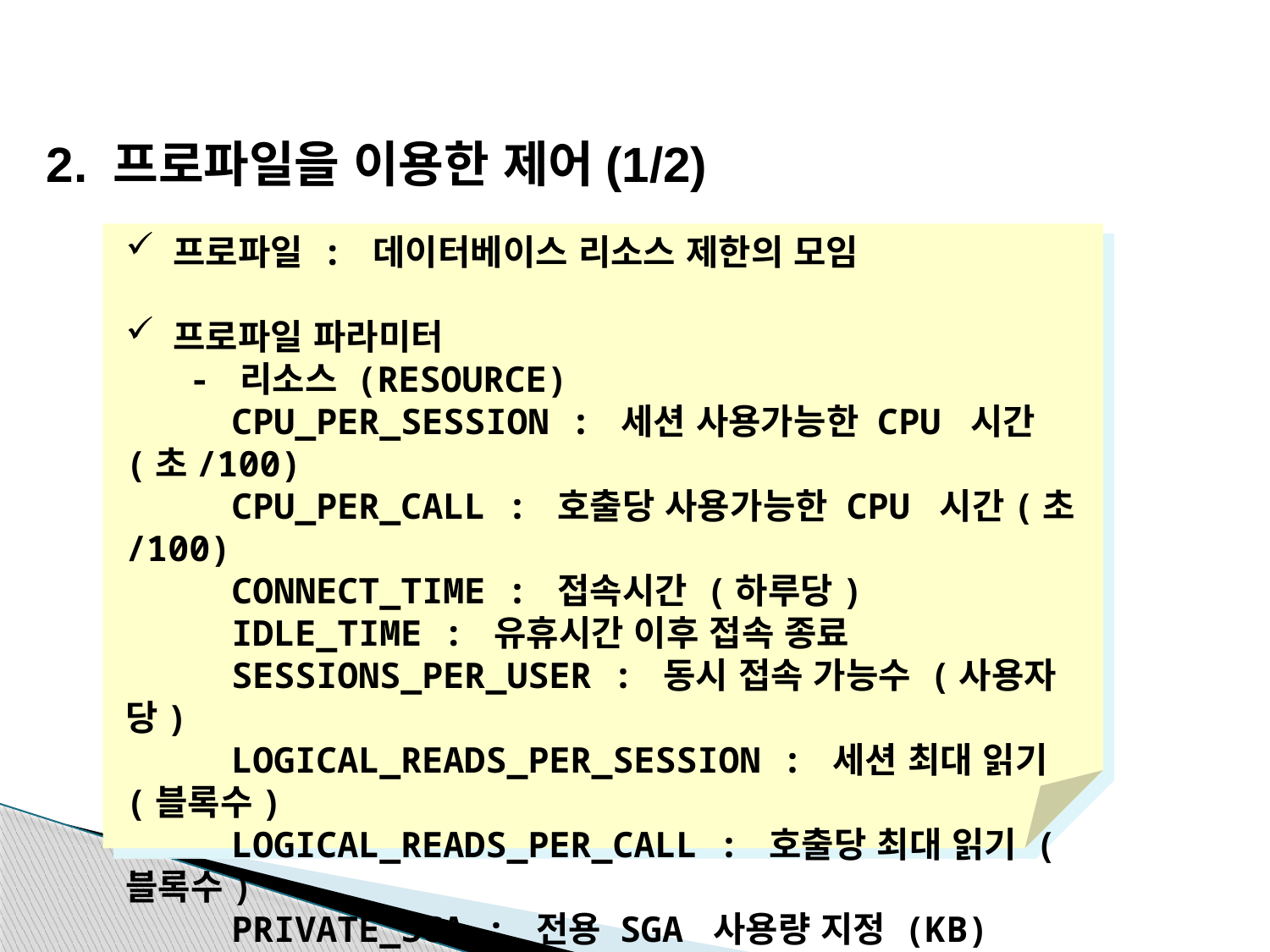

2. 프로파일을 이용한 제어(1/2)
프로파일 : 데이터베이스 리소스 제한의 모임

프로파일 파라미터
   - 리소스 (RESOURCE)
     CPU_PER_SESSION : 세션 사용가능한 CPU 시간(초/100)
     CPU_PER_CALL : 호출당 사용가능한 CPU 시간(초/100)
     CONNECT_TIME : 접속시간 (하루당)
     IDLE_TIME : 유휴시간 이후 접속 종료
     SESSIONS_PER_USER : 동시 접속 가능수 (사용자당)
     LOGICAL_READS_PER_SESSION : 세션 최대 읽기 (블록수)
     LOGICAL_READS_PER_CALL : 호출당 최대 읽기 (블록수)
     PRIVATE_SGA : 전용 SGA 사용량 지정 (KB)
     COMPOSITE_LIMIT : 복합 한계 값 지정 (적용값)